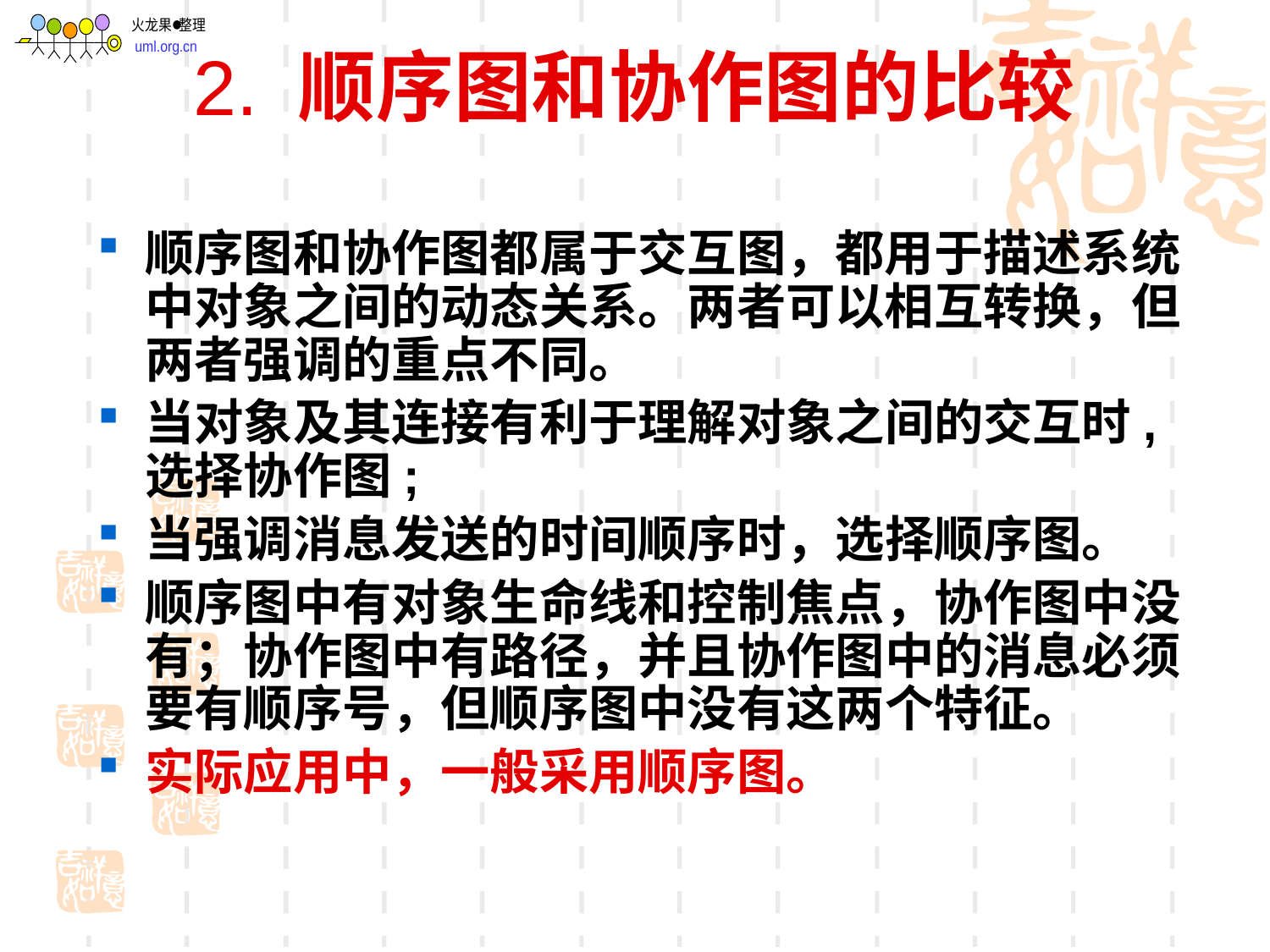

# 2. 顺序图和协作图的比较
顺序图和协作图都属于交互图，都用于描述系统中对象之间的动态关系。两者可以相互转换，但两者强调的重点不同。
当对象及其连接有利于理解对象之间的交互时,选择协作图;
当强调消息发送的时间顺序时，选择顺序图。
顺序图中有对象生命线和控制焦点，协作图中没有；协作图中有路径，并且协作图中的消息必须要有顺序号，但顺序图中没有这两个特征。
实际应用中，一般采用顺序图。